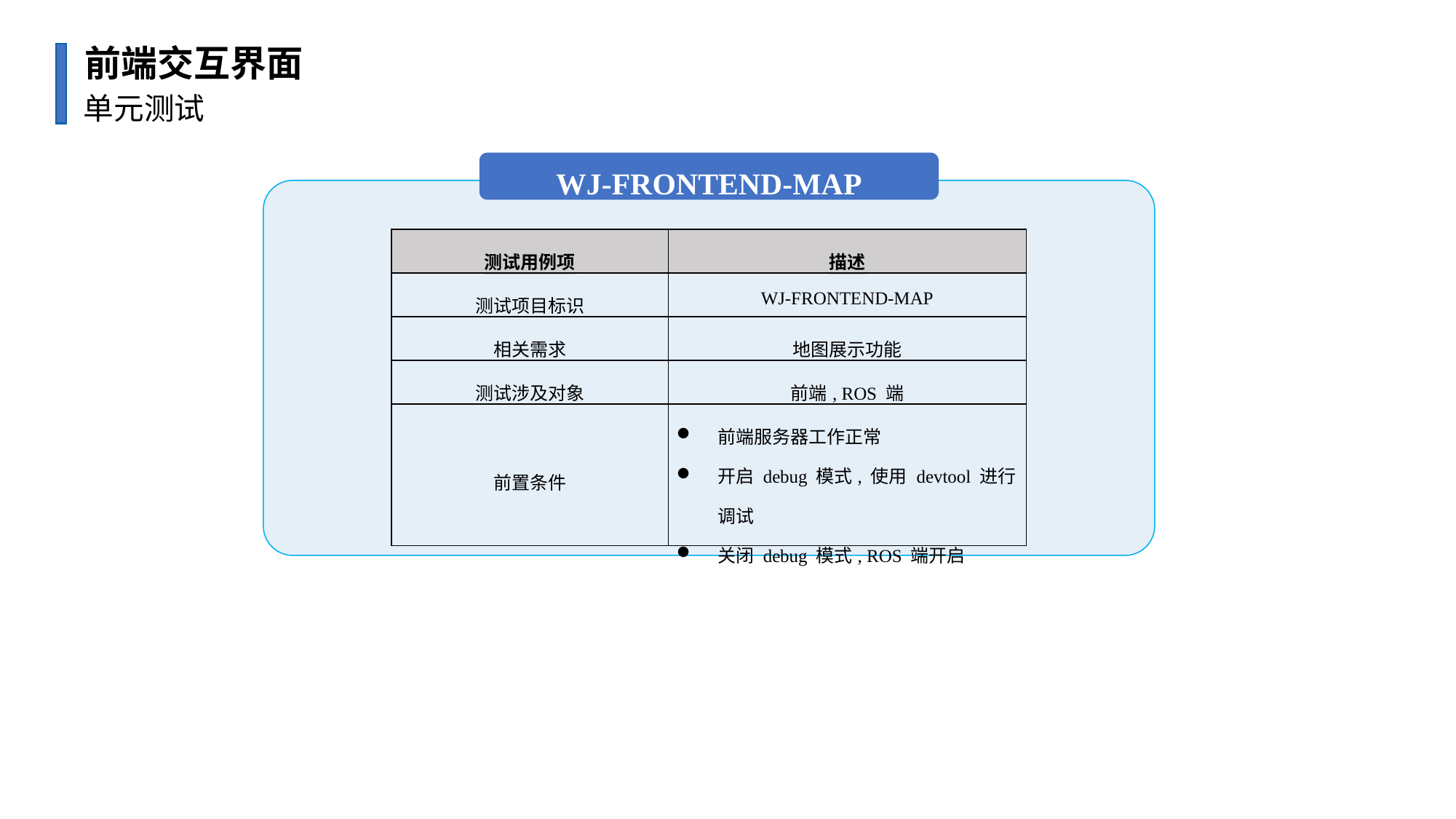

前端交互界面

单元测试
WJ-FRONTEND-MAP

| 测试用例项 | 描述 |
| --- | --- |
| 测试项目标识 | WJ-FRONTEND-MAP |
| 相关需求 | 地图展示功能 |
| 测试涉及对象 | 前端, ROS 端 |
| 前置条件 | 前端服务器工作正常 开启 debug 模式, 使用 devtool 进行调试 关闭 debug 模式, ROS 端开启 |